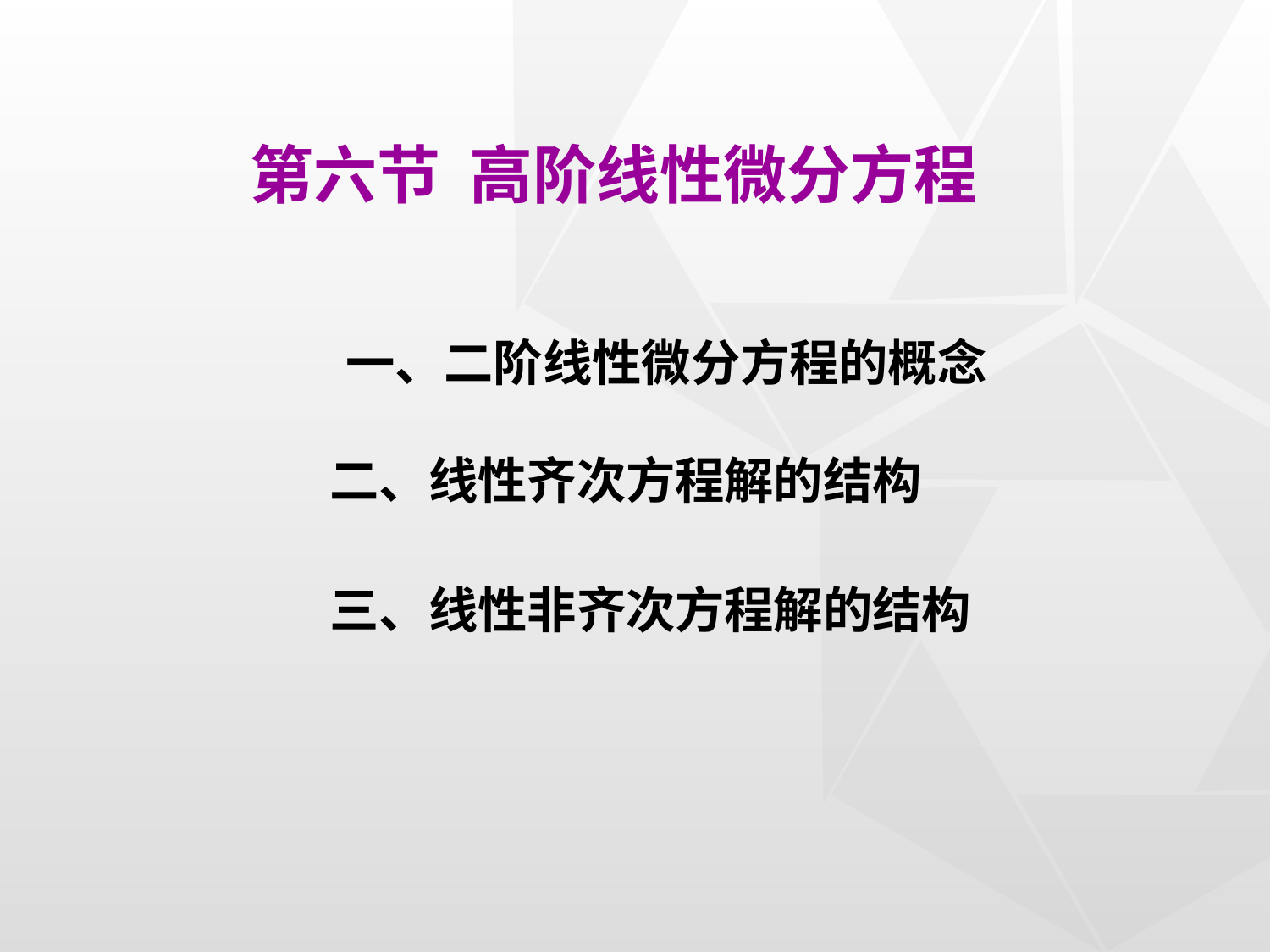

第六节  高阶线性微分方程
一、二阶线性微分方程的概念
二、线性齐次方程解的结构
三、线性非齐次方程解的结构